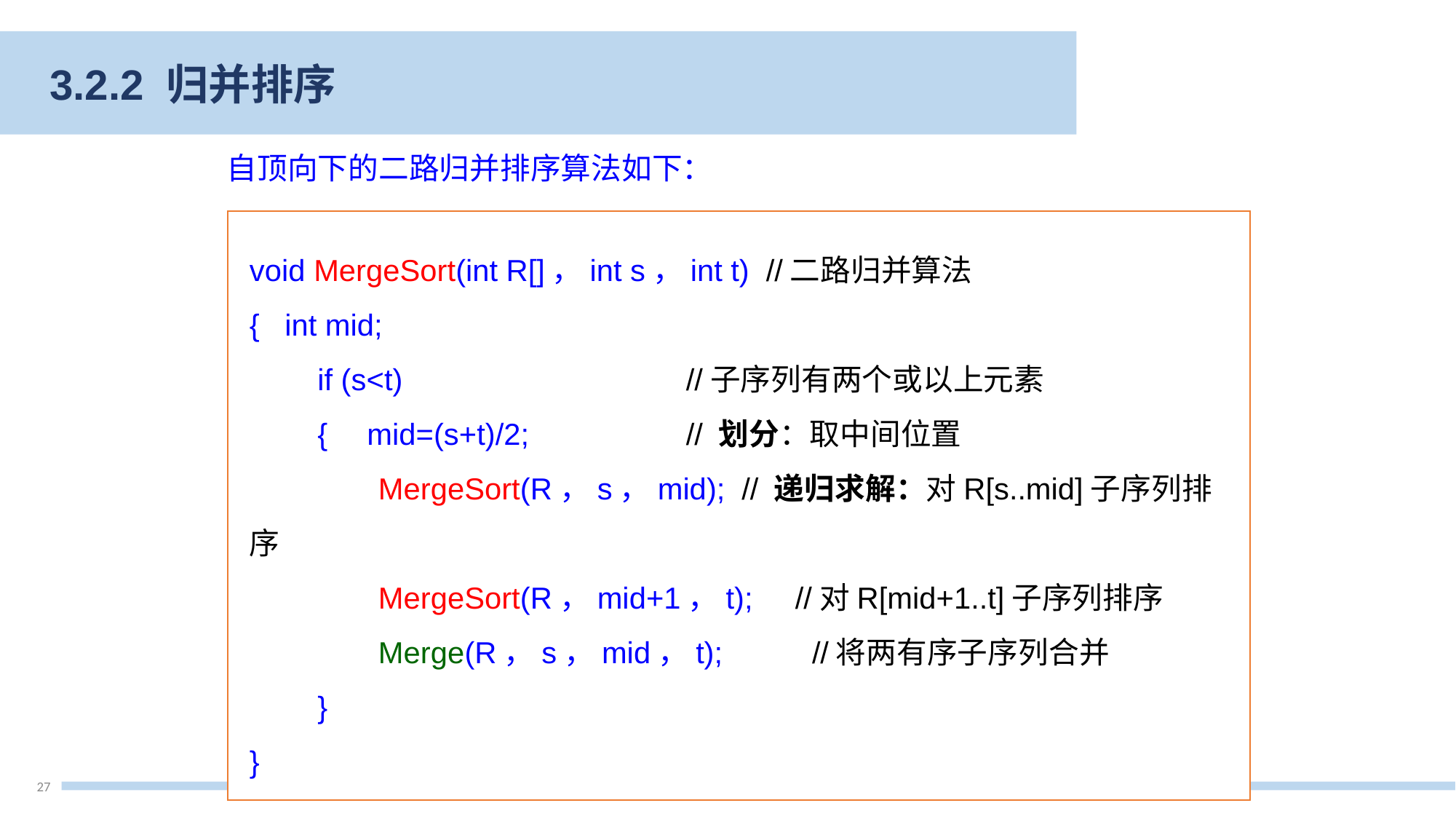

3.2.2 归并排序
自顶向下的二路归并排序算法如下：
void MergeSort(int R[]，int s，int t)  //二路归并算法
{   int mid;
　　if (s<t)			//子序列有两个或以上元素
　　{	 mid=(s+t)/2;		// 划分：取中间位置
　　　　MergeSort(R，s，mid);  // 递归求解：对R[s..mid]子序列排序
　　　　MergeSort(R，mid+1，t);	//对R[mid+1..t]子序列排序
　　　　Merge(R，s，mid，t);	  //将两有序子序列合并
　　}
}
27